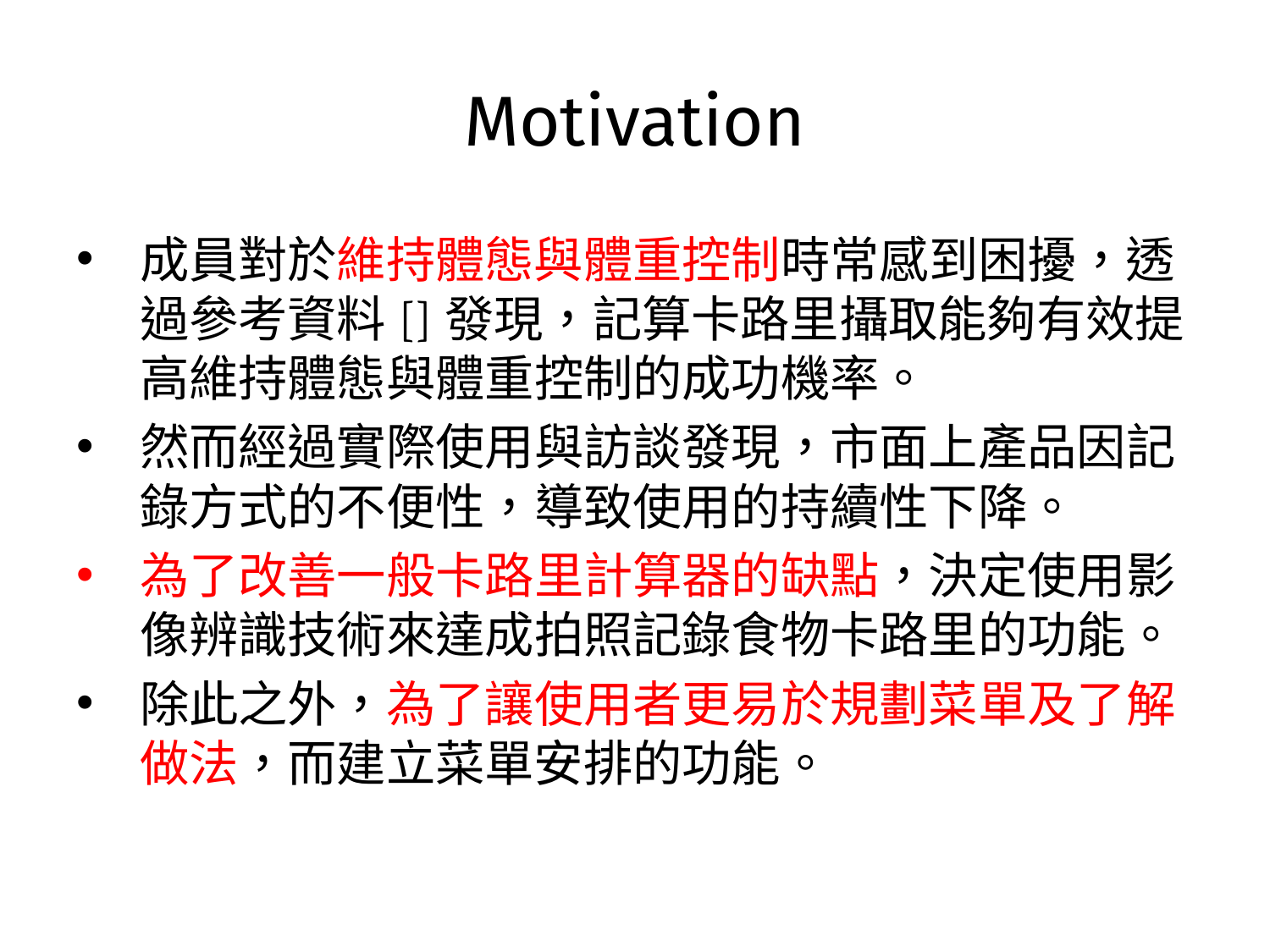

# Motivation
成員對於維持體態與體重控制時常感到困擾，透過參考資料[]發現，記算卡路里攝取能夠有效提高維持體態與體重控制的成功機率。
然而經過實際使用與訪談發現，市面上產品因記錄方式的不便性，導致使用的持續性下降。
為了改善一般卡路里計算器的缺點，決定使用影像辨識技術來達成拍照記錄食物卡路里的功能。
除此之外，為了讓使用者更易於規劃菜單及了解做法，而建立菜單安排的功能。